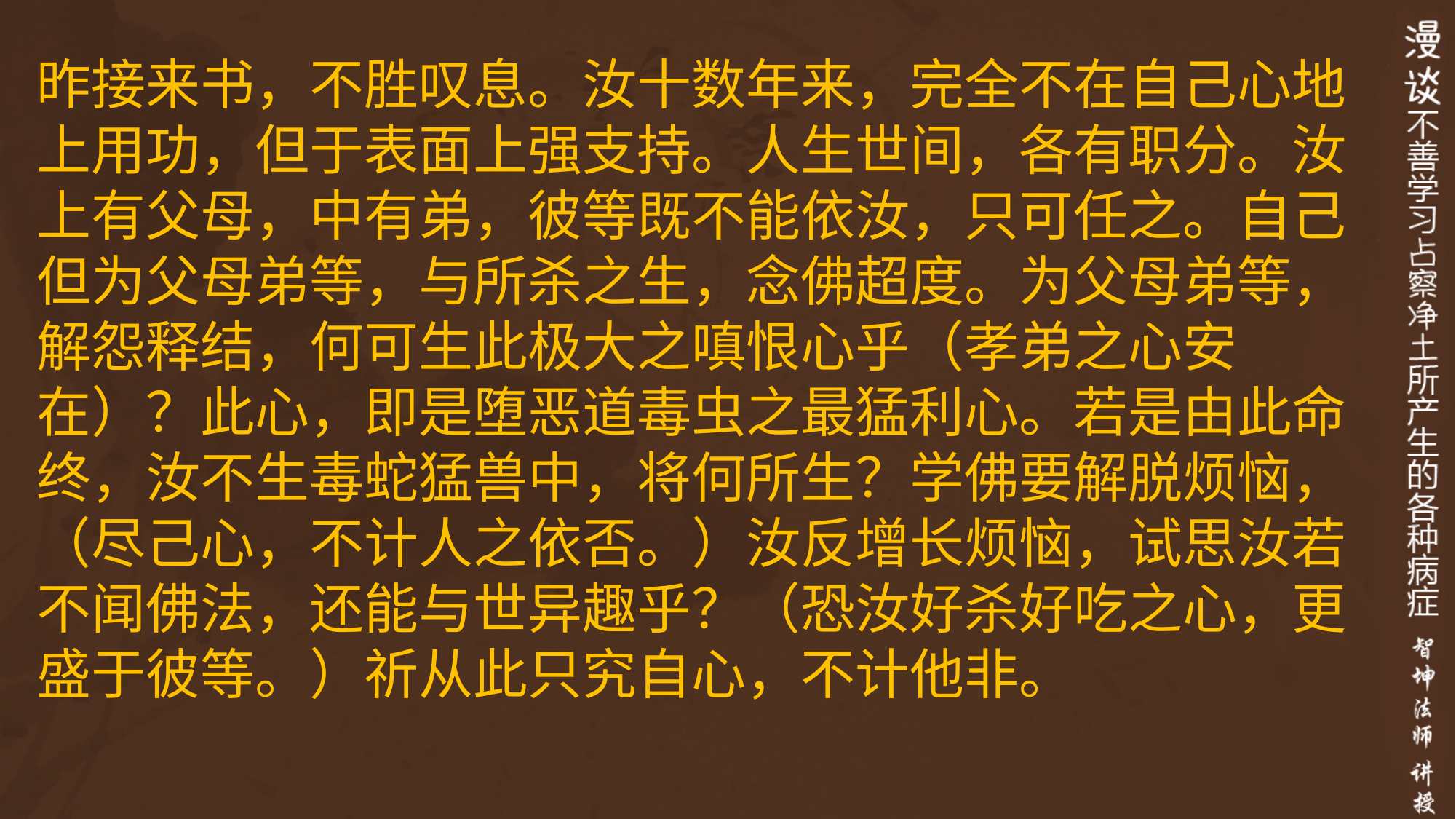

昨接来书，不胜叹息。汝十数年来，完全不在自己心地上用功，但于表面上强支持。人生世间，各有职分。汝上有父母，中有弟，彼等既不能依汝，只可任之。自己但为父母弟等，与所杀之生，念佛超度。为父母弟等，解怨释结，何可生此极大之嗔恨心乎（孝弟之心安在）？此心，即是堕恶道毒虫之最猛利心。若是由此命终，汝不生毒蛇猛兽中，将何所生？学佛要解脱烦恼，（尽己心，不计人之依否。）汝反增长烦恼，试思汝若不闻佛法，还能与世异趣乎？（恐汝好杀好吃之心，更盛于彼等。）祈从此只究自心，不计他非。